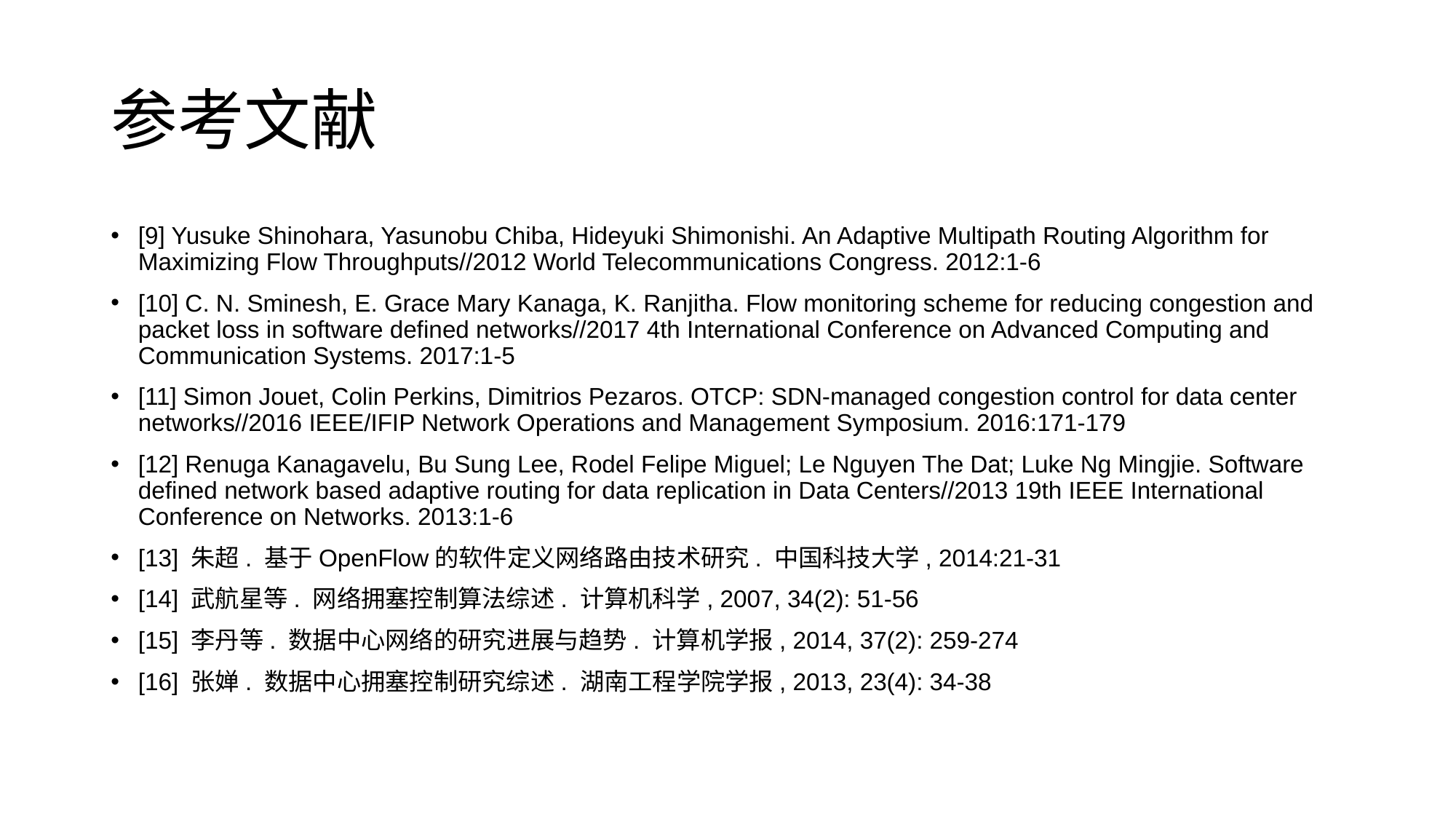

# 参考文献
[9] Yusuke Shinohara, Yasunobu Chiba, Hideyuki Shimonishi. An Adaptive Multipath Routing Algorithm for Maximizing Flow Throughputs//2012 World Telecommunications Congress. 2012:1-6
[10] C. N. Sminesh, E. Grace Mary Kanaga, K. Ranjitha. Flow monitoring scheme for reducing congestion and packet loss in software defined networks//2017 4th International Conference on Advanced Computing and Communication Systems. 2017:1-5
[11] Simon Jouet, Colin Perkins, Dimitrios Pezaros. OTCP: SDN-managed congestion control for data center networks//2016 IEEE/IFIP Network Operations and Management Symposium. 2016:171-179
[12] Renuga Kanagavelu, Bu Sung Lee, Rodel Felipe Miguel; Le Nguyen The Dat; Luke Ng Mingjie. Software defined network based adaptive routing for data replication in Data Centers//2013 19th IEEE International Conference on Networks. 2013:1-6
[13] 朱超. 基于OpenFlow的软件定义网络路由技术研究. 中国科技大学, 2014:21-31
[14] 武航星等. 网络拥塞控制算法综述. 计算机科学, 2007, 34(2): 51-56
[15] 李丹等. 数据中心网络的研究进展与趋势. 计算机学报, 2014, 37(2): 259-274
[16] 张婵. 数据中心拥塞控制研究综述. 湖南工程学院学报, 2013, 23(4): 34-38